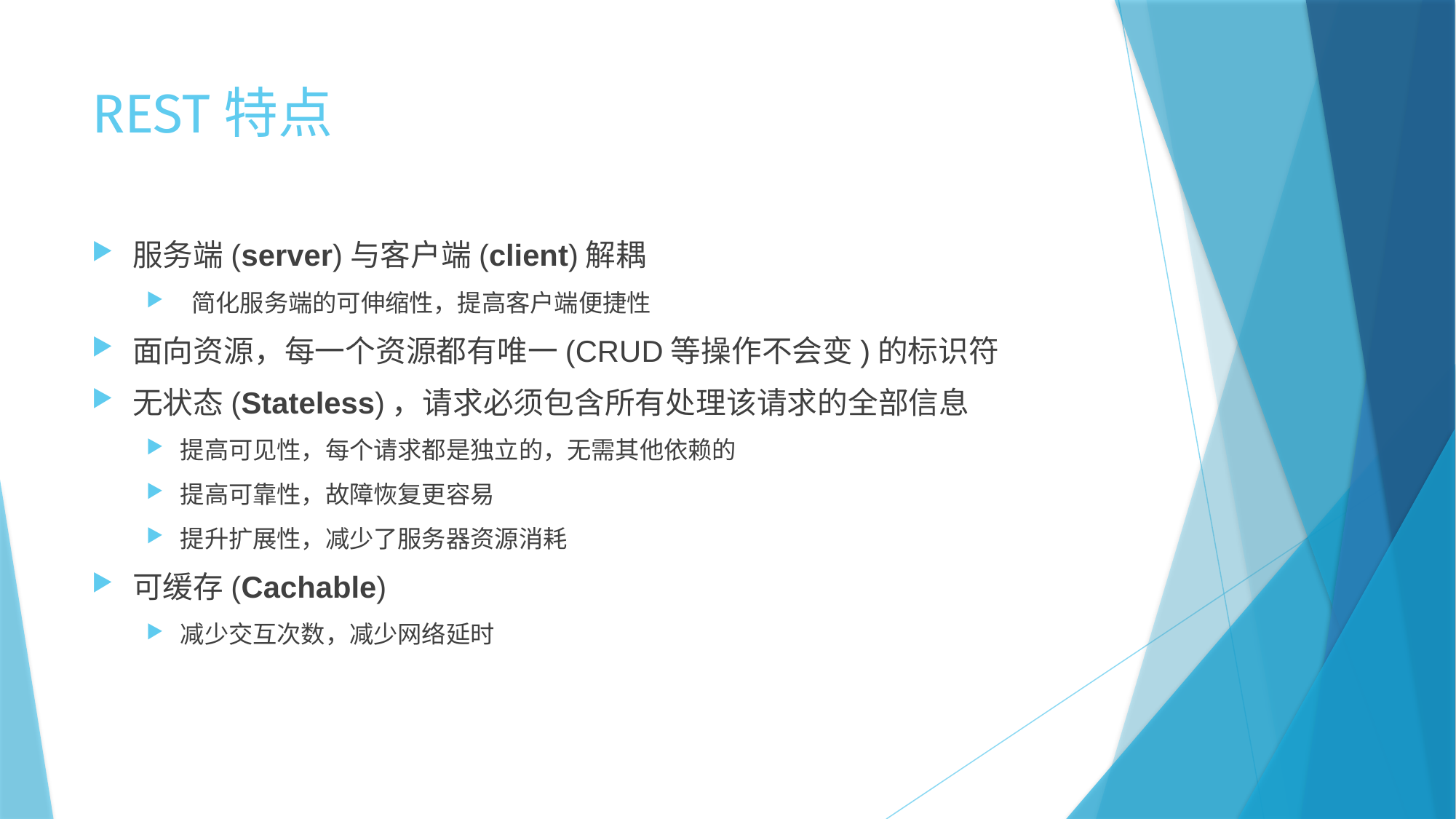

# REST特点
服务端(server)与客户端(client)解耦
 简化服务端的可伸缩性，提高客户端便捷性
面向资源，每一个资源都有唯一(CRUD等操作不会变)的标识符
无状态(Stateless)，请求必须包含所有处理该请求的全部信息
提高可见性，每个请求都是独立的，无需其他依赖的
提高可靠性，故障恢复更容易
提升扩展性，减少了服务器资源消耗
可缓存(Cachable)
减少交互次数，减少网络延时